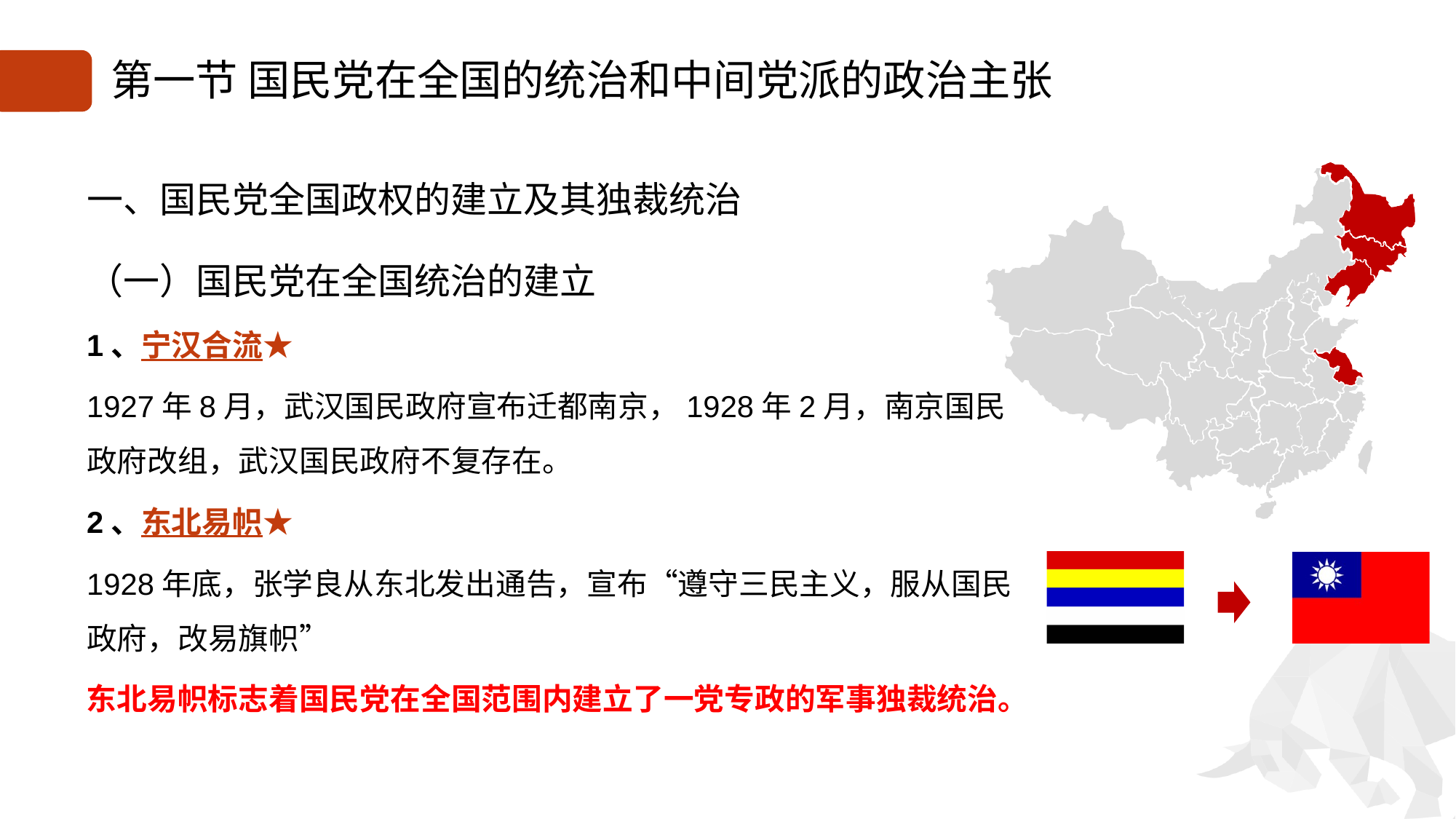

# 第一节 国民党在全国的统治和中间党派的政治主张
一、国民党全国政权的建立及其独裁统治
（一）国民党在全国统治的建立
1、宁汉合流★
1927年8月，武汉国民政府宣布迁都南京，1928年2月，南京国民政府改组，武汉国民政府不复存在。
2、东北易帜★
1928年底，张学良从东北发出通告，宣布“遵守三民主义，服从国民政府，改易旗帜”

东北易帜标志着国民党在全国范围内建立了一党专政的军事独裁统治。